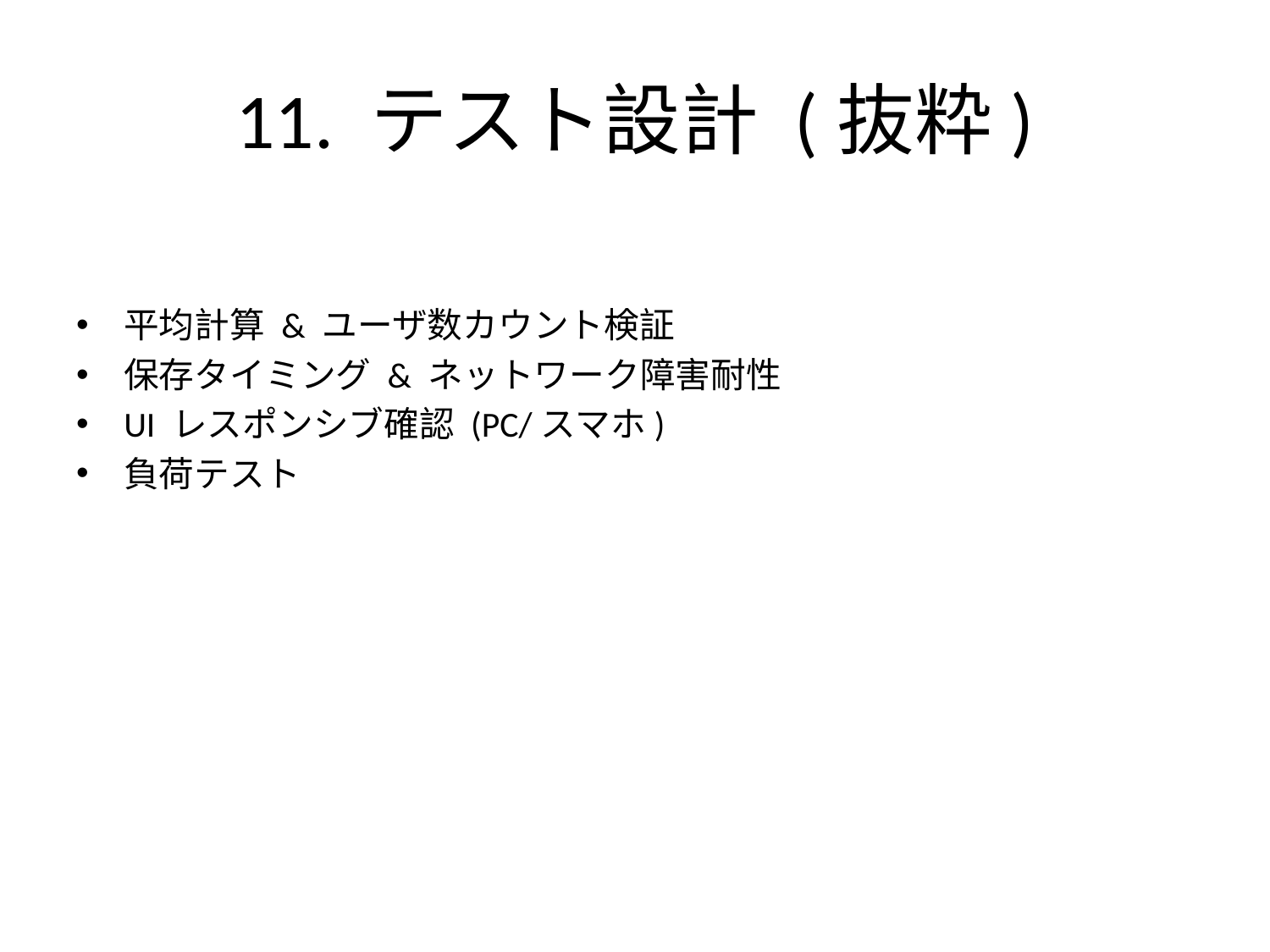

# 11. テスト設計 (抜粋)

平均計算 & ユーザ数カウント検証
保存タイミング & ネットワーク障害耐性
UI レスポンシブ確認 (PC/スマホ)
負荷テスト